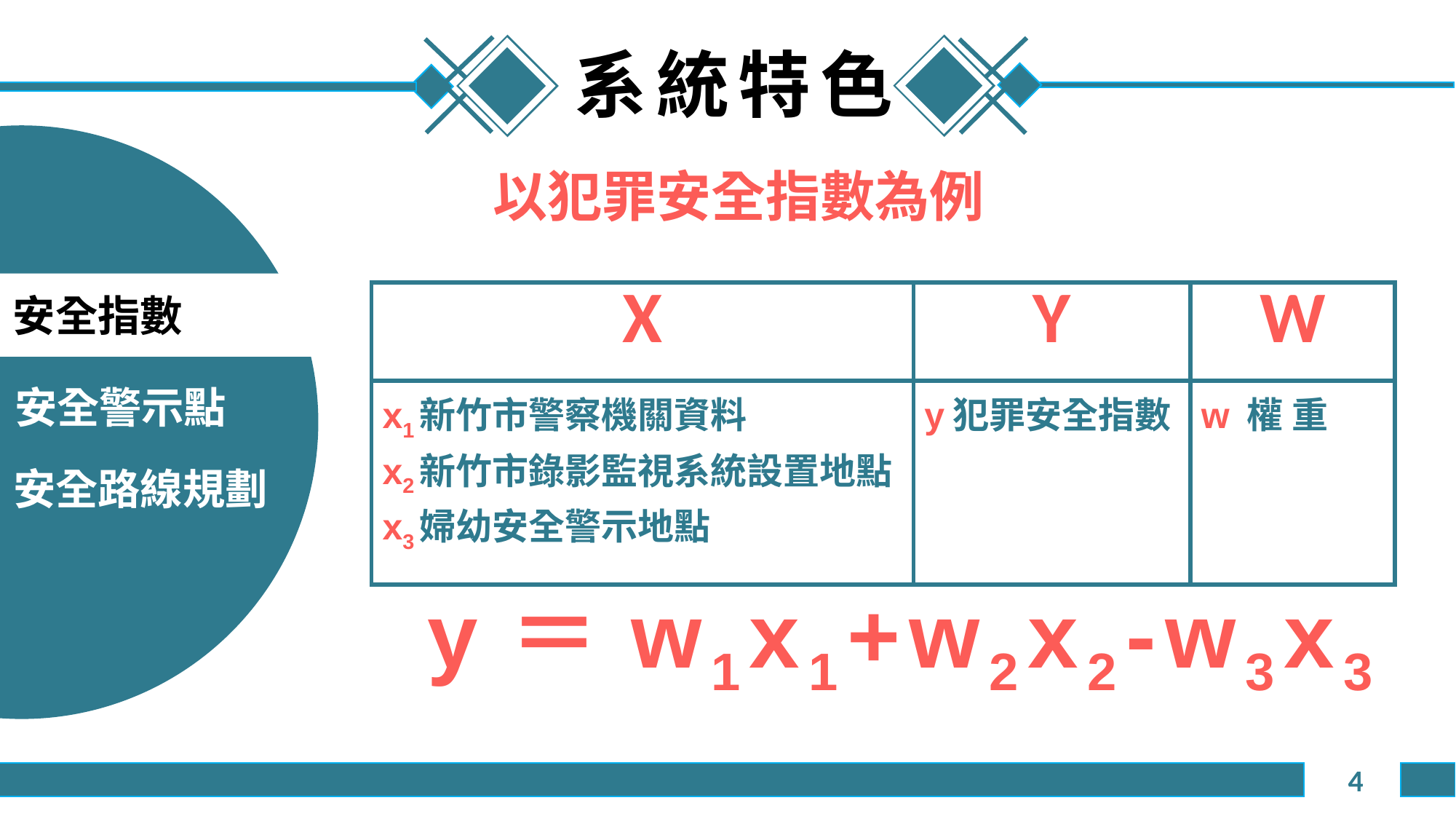

系統特色

以犯罪安全指數為例

| X | Y | W |
| --- | --- | --- |
| x1新竹市警察機關資料 x2新竹市錄影監視系統設置地點 x3婦幼安全警示地點 | y犯罪安全指數 | w權重 |
安全指數
安全警示點
安全路線規劃
y＝w1x1+w2x2-w3x3
4